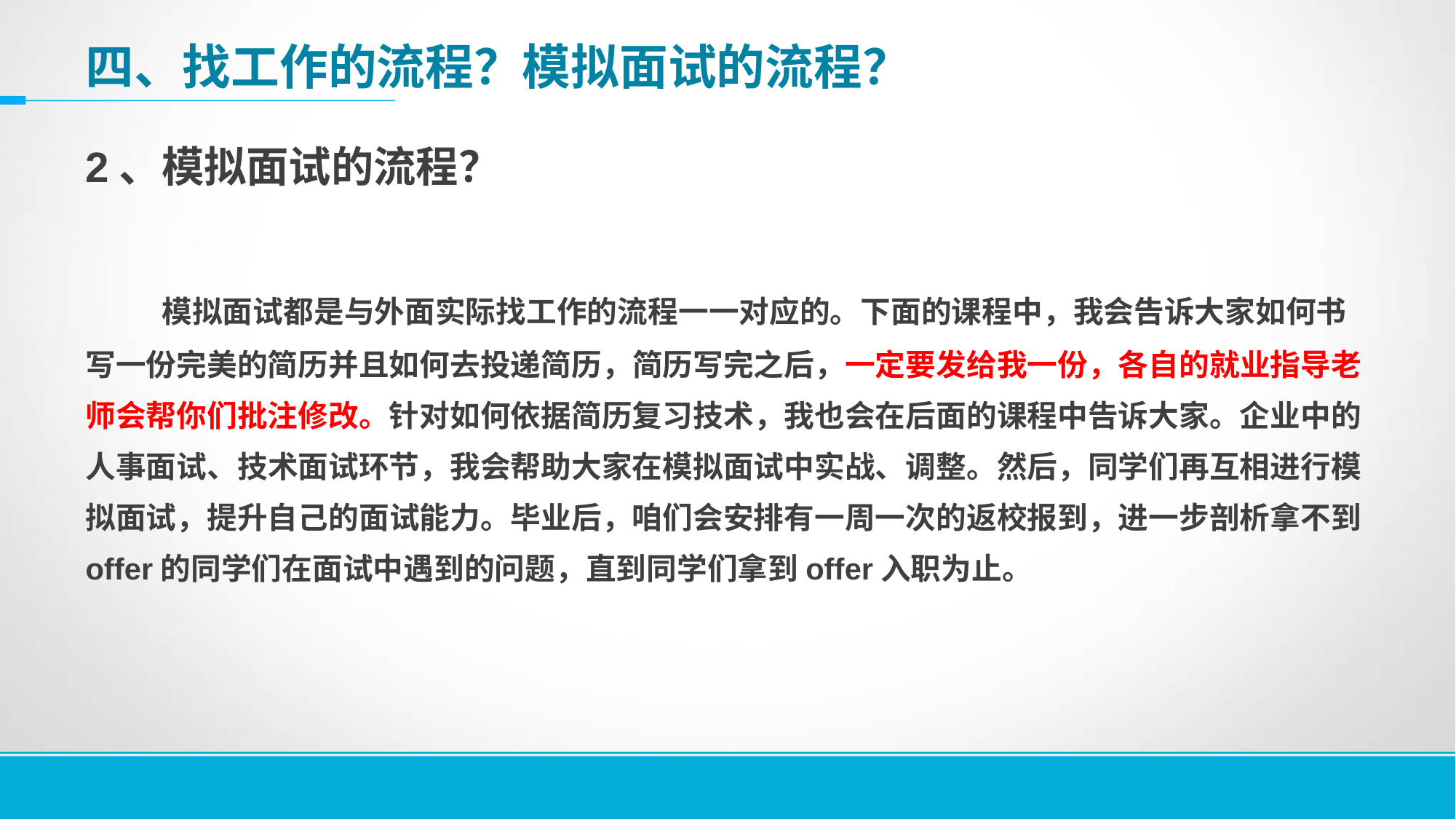

# 四、找工作的流程？模拟面试的流程？
2、模拟面试的流程？

       模拟面试都是与外面实际找工作的流程一一对应的。下面的课程中，我会告诉大家如何书写一份完美的简历并且如何去投递简历，简历写完之后，一定要发给我一份，各自的就业指导老师会帮你们批注修改。针对如何依据简历复习技术，我也会在后面的课程中告诉大家。企业中的人事面试、技术面试环节，我会帮助大家在模拟面试中实战、调整。然后，同学们再互相进行模拟面试，提升自己的面试能力。毕业后，咱们会安排有一周一次的返校报到，进一步剖析拿不到offer的同学们在面试中遇到的问题，直到同学们拿到offer入职为止。